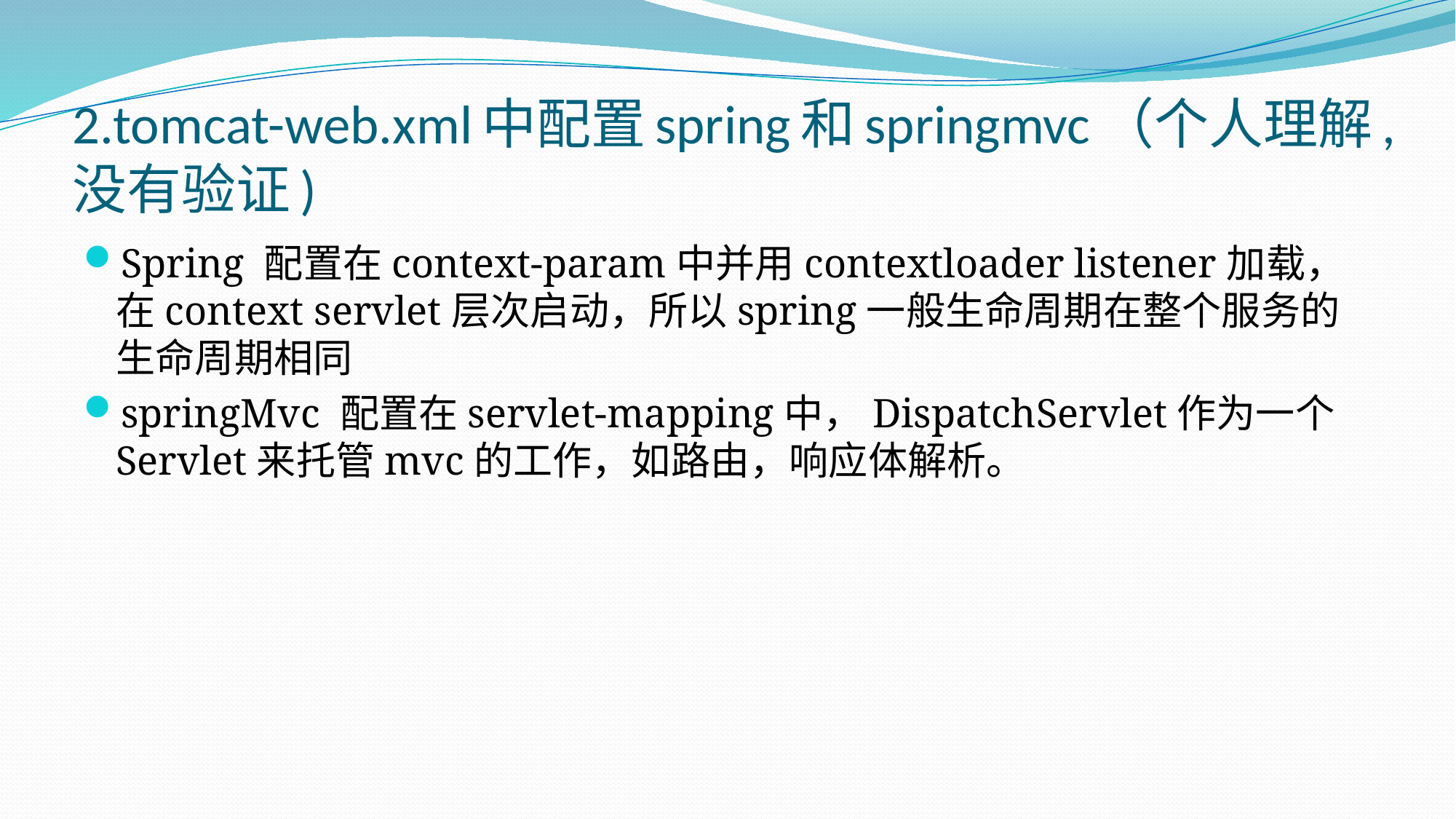

# 2.tomcat-web.xml中配置spring和springmvc（个人理解,没有验证)
Spring 配置在context-param中并用contextloader listener加载，在context servlet层次启动，所以spring一般生命周期在整个服务的生命周期相同
springMvc 配置在servlet-mapping中，DispatchServlet作为一个Servlet来托管mvc的工作，如路由，响应体解析。